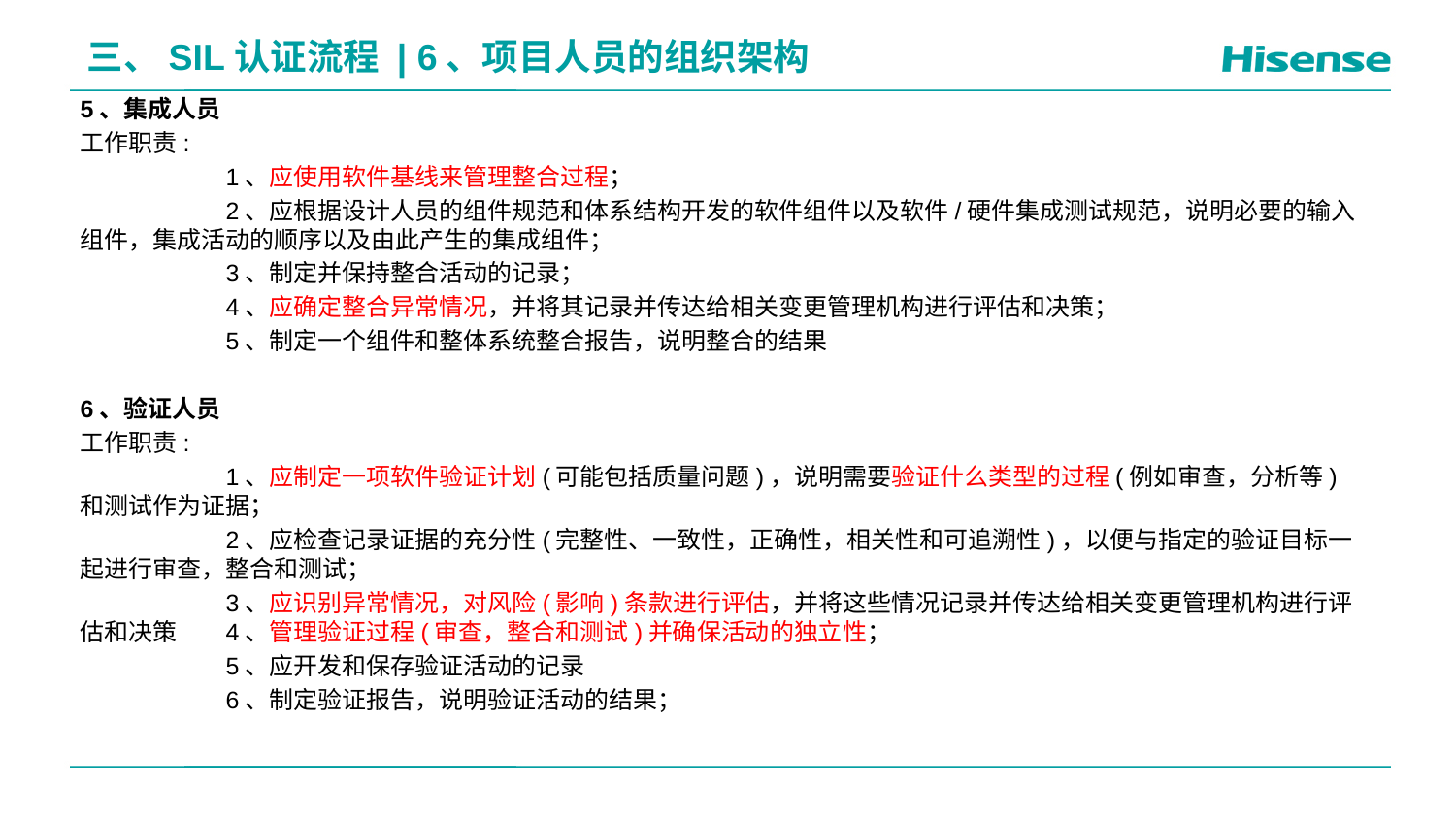

三、SIL认证流程 | 6、项目人员的组织架构
5、集成人员
工作职责:
	1、应使用软件基线来管理整合过程；
	2、应根据设计人员的组件规范和体系结构开发的软件组件以及软件/硬件集成测试规范，说明必要的输入组件，集成活动的顺序以及由此产生的集成组件；
	3、制定并保持整合活动的记录；
	4、应确定整合异常情况，并将其记录并传达给相关变更管理机构进行评估和决策；
	5、制定一个组件和整体系统整合报告，说明整合的结果

6、验证人员
工作职责:
	1、应制定一项软件验证计划(可能包括质量问题)，说明需要验证什么类型的过程(例如审查，分析等)和测试作为证据；
	2、应检查记录证据的充分性(完整性、一致性，正确性，相关性和可追溯性)，以便与指定的验证目标一起进行审查，整合和测试；
	3、应识别异常情况，对风险(影响)条款进行评估，并将这些情况记录并传达给相关变更管理机构进行评估和决策	4、管理验证过程(审查，整合和测试)并确保活动的独立性；
	5、应开发和保存验证活动的记录
	6、制定验证报告，说明验证活动的结果；